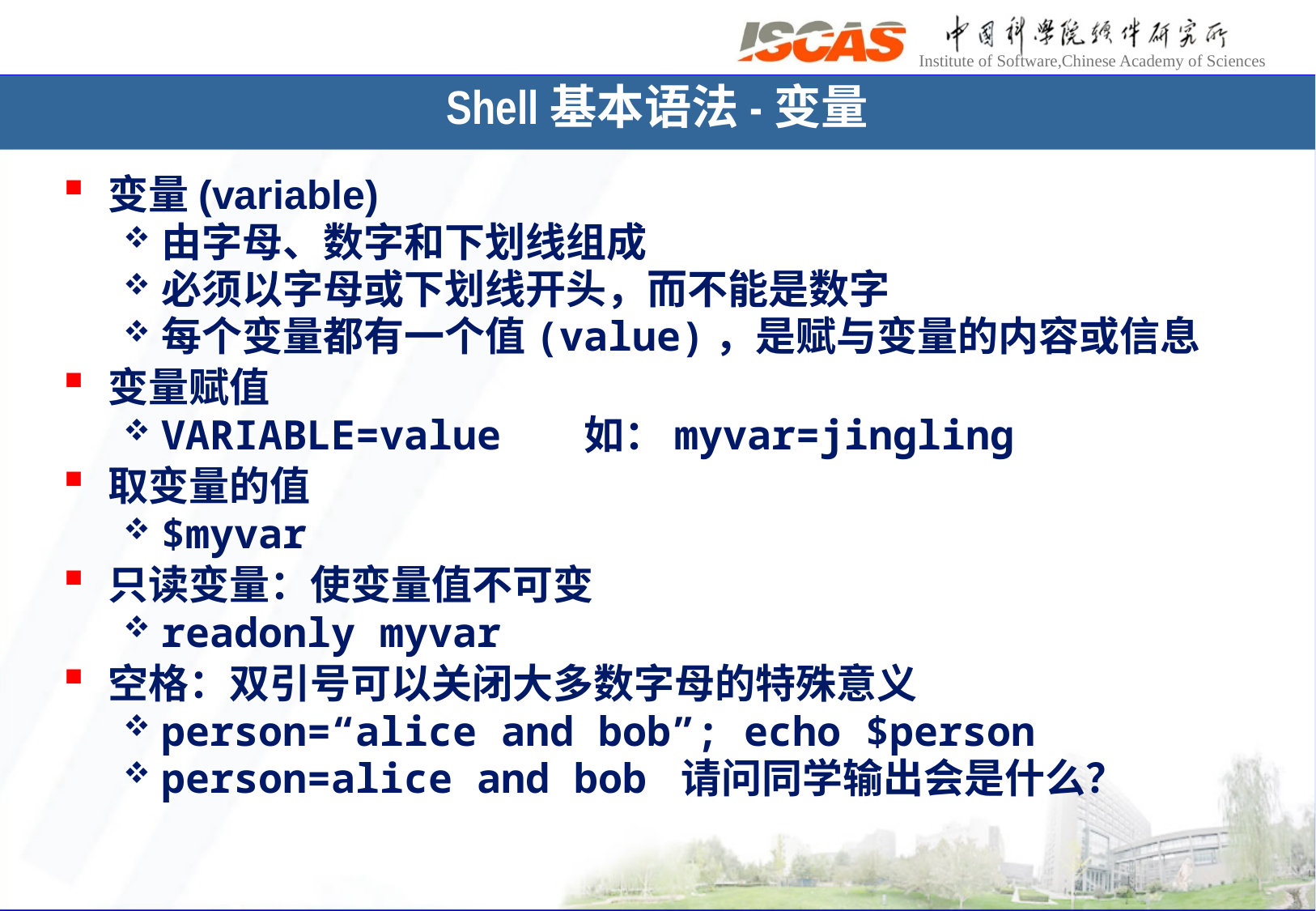

Shell基本语法-变量
变量(variable)
由字母、数字和下划线组成
必须以字母或下划线开头，而不能是数字
每个变量都有一个值(value)，是赋与变量的内容或信息
变量赋值
VARIABLE=value   如：myvar=jingling
取变量的值
$myvar
只读变量：使变量值不可变
readonly myvar
空格：双引号可以关闭大多数字母的特殊意义
person=“alice and bob”; echo $person
person=alice and bob 请问同学输出会是什么？